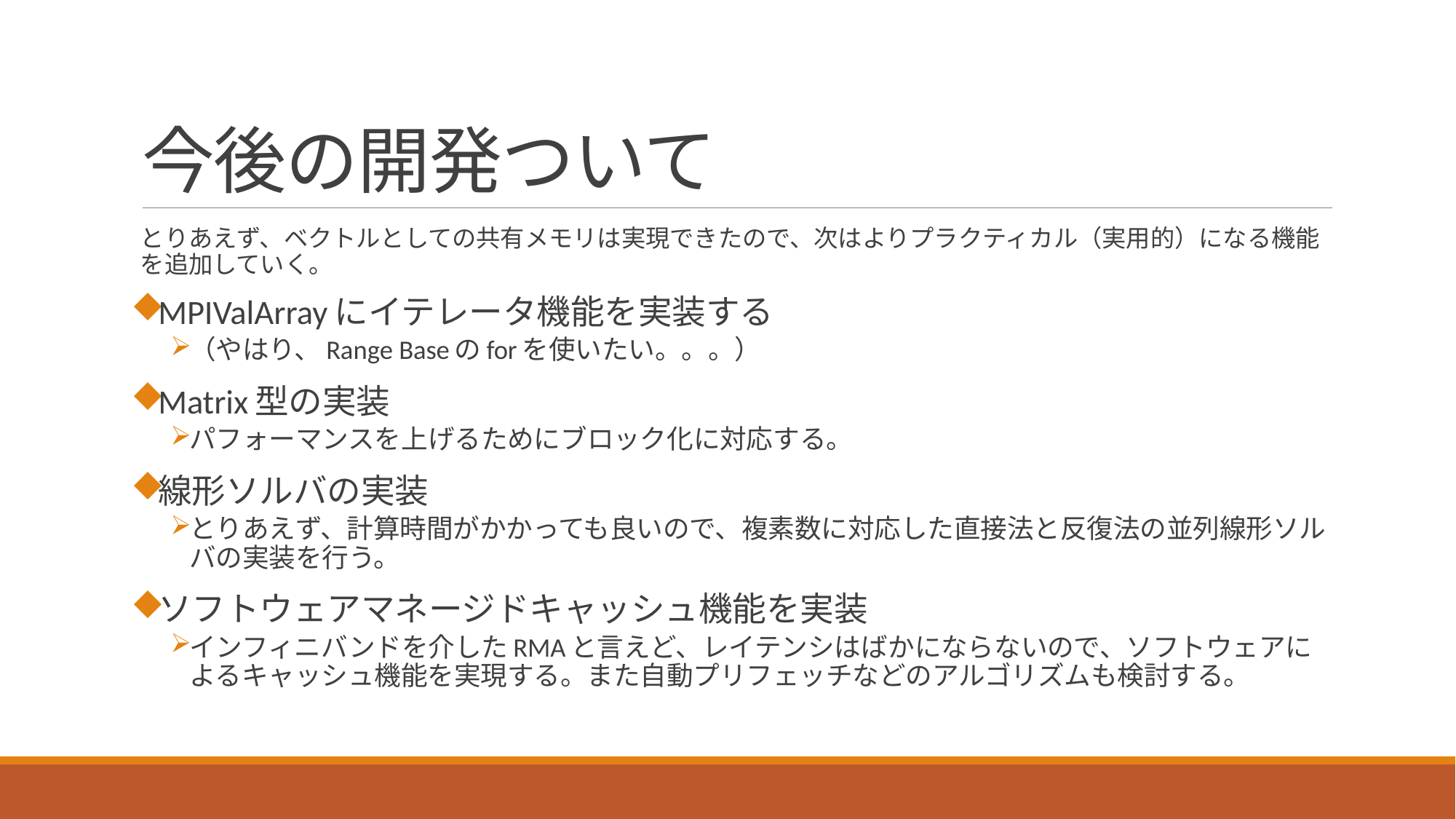

# 今後の開発ついて
とりあえず、ベクトルとしての共有メモリは実現できたので、次はよりプラクティカル（実用的）になる機能を追加していく。
MPIValArrayにイテレータ機能を実装する
（やはり、Range Baseのforを使いたい。。。）
Matrix型の実装
パフォーマンスを上げるためにブロック化に対応する。
線形ソルバの実装
とりあえず、計算時間がかかっても良いので、複素数に対応した直接法と反復法の並列線形ソルバの実装を行う。
ソフトウェアマネージドキャッシュ機能を実装
インフィニバンドを介したRMAと言えど、レイテンシはばかにならないので、ソフトウェアによるキャッシュ機能を実現する。また自動プリフェッチなどのアルゴリズムも検討する。